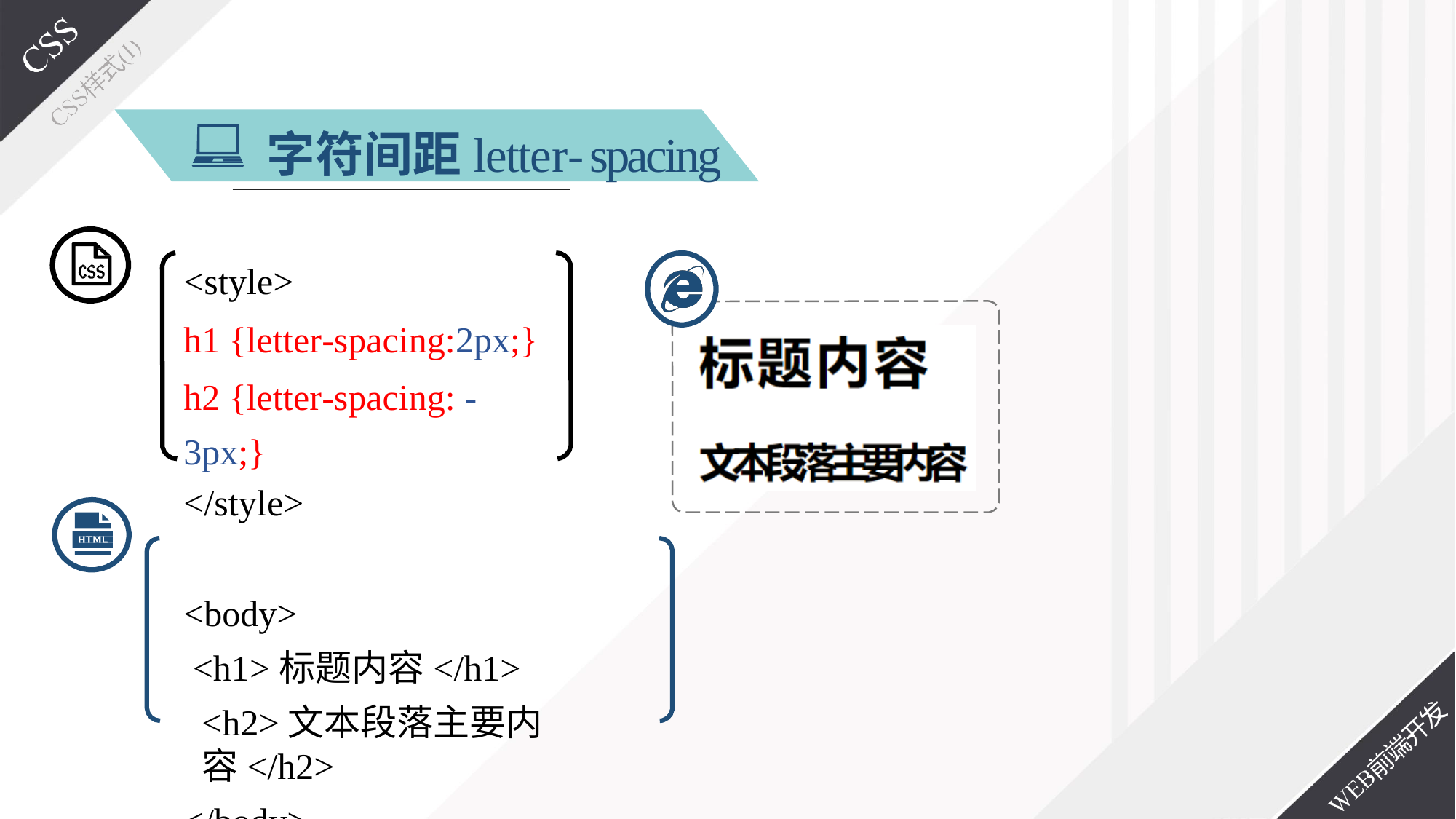

# 字符间距letter-spacing

<style>
h1 {letter-spacing:2px;}
h2 {letter-spacing: -3px;}
</style>

<body>
<h1>标题内容</h1>
<h2>文本段落主要内容</h2>
</body>